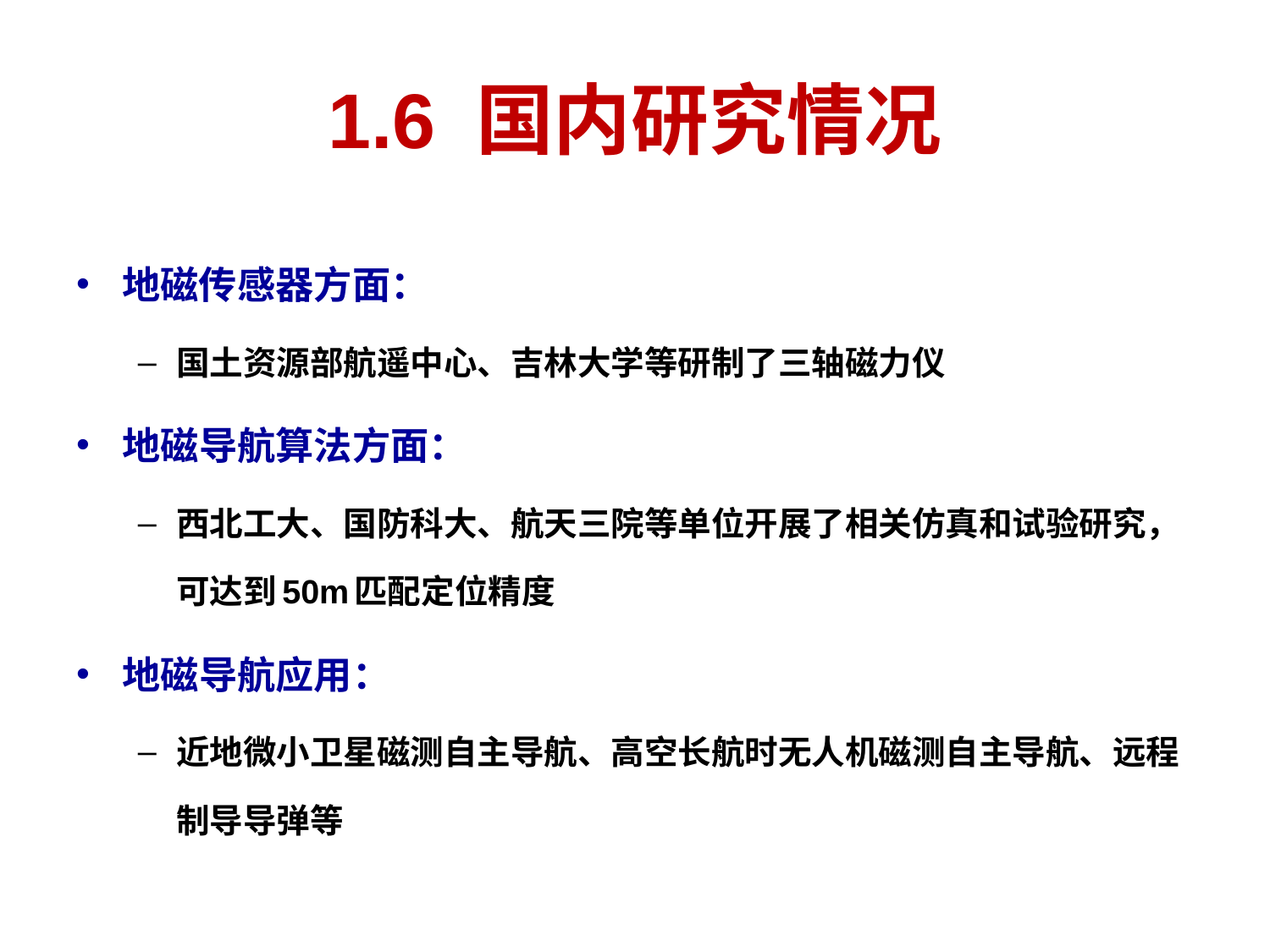

# 1.6 国内研究情况
地磁传感器方面：
国土资源部航遥中心、吉林大学等研制了三轴磁力仪
地磁导航算法方面：
西北工大、国防科大、航天三院等单位开展了相关仿真和试验研究，可达到50m匹配定位精度
地磁导航应用：
近地微小卫星磁测自主导航、高空长航时无人机磁测自主导航、远程制导导弹等